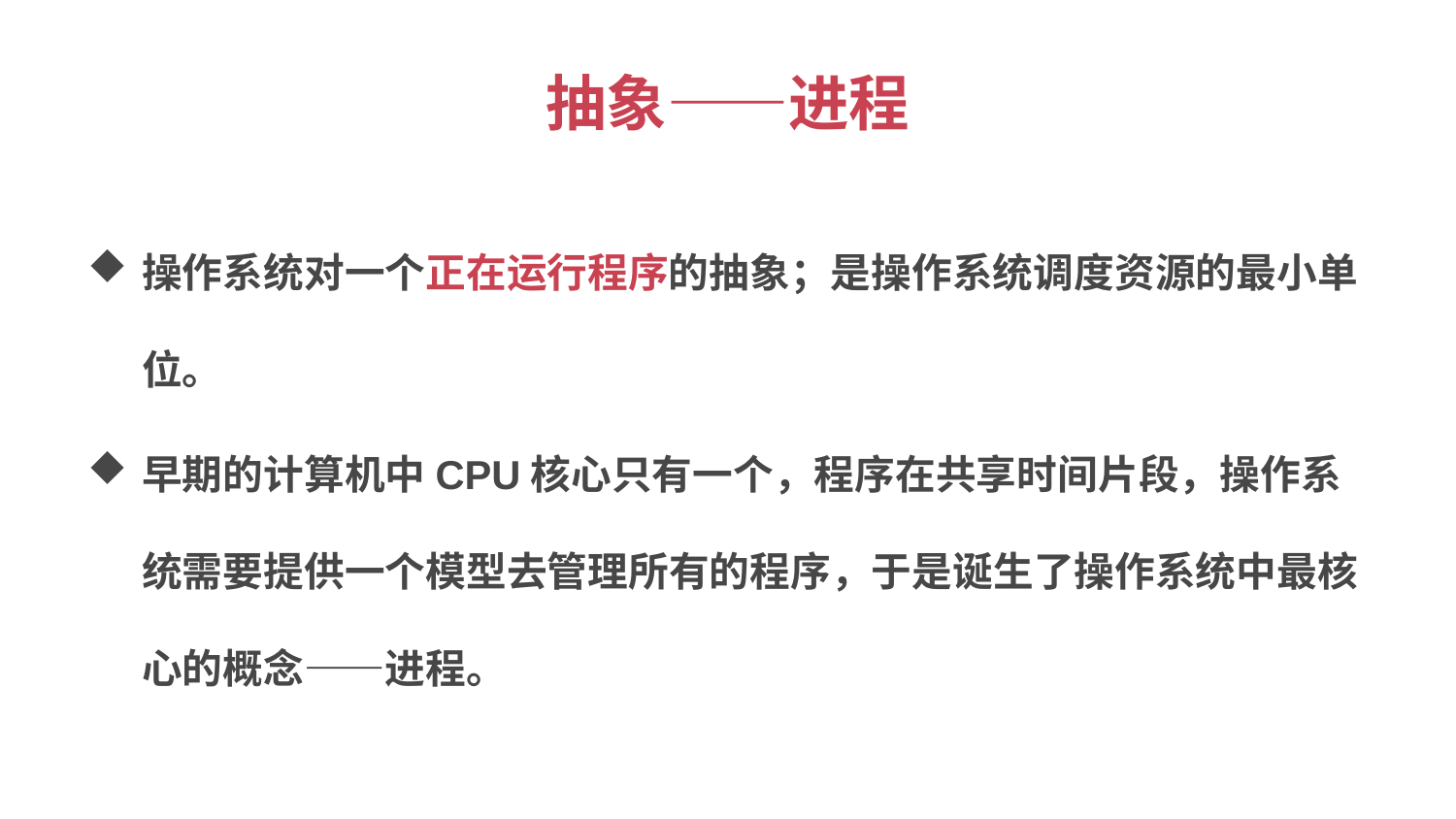

# 抽象——进程
操作系统对一个正在运行程序的抽象；是操作系统调度资源的最小单位。
早期的计算机中CPU核心只有一个，程序在共享时间片段，操作系统需要提供一个模型去管理所有的程序，于是诞生了操作系统中最核心的概念——进程。